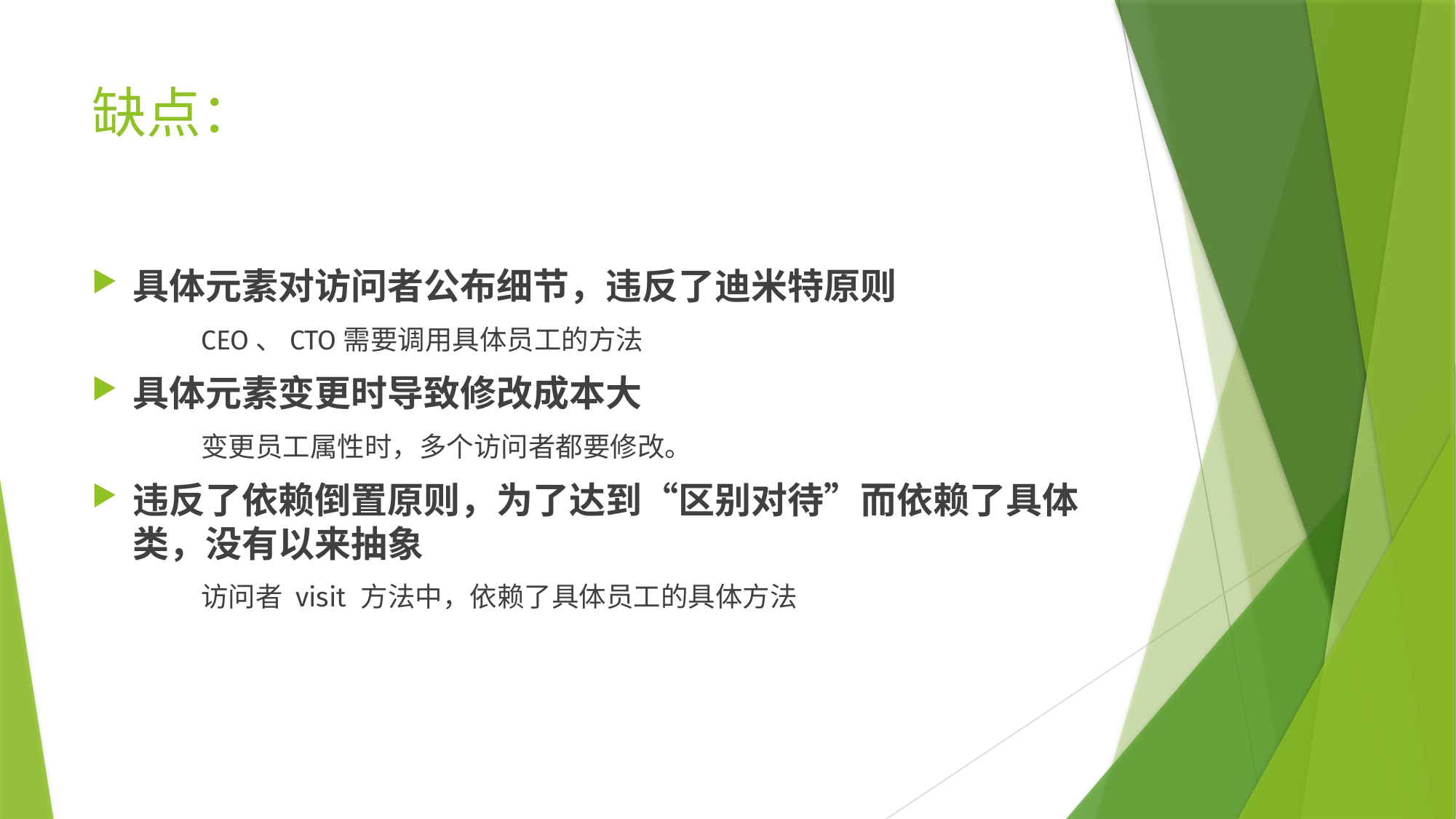

# 缺点：
具体元素对访问者公布细节，违反了迪米特原则
	CEO、CTO需要调用具体员工的方法
具体元素变更时导致修改成本大
	变更员工属性时，多个访问者都要修改。
违反了依赖倒置原则，为了达到“区别对待”而依赖了具体类，没有以来抽象
	访问者 visit 方法中，依赖了具体员工的具体方法